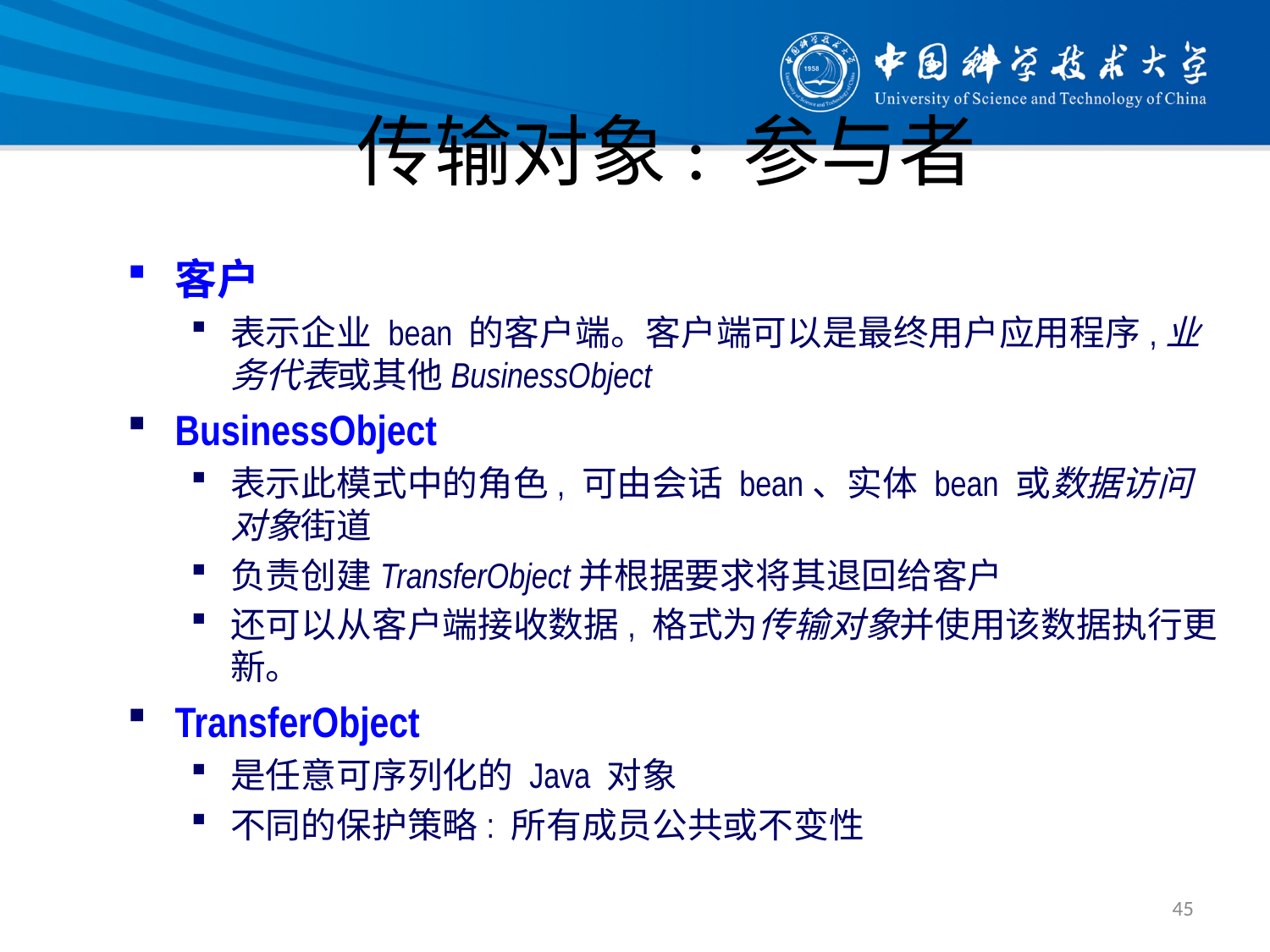

# 传输对象: 参与者
客户
表示企业 bean 的客户端。客户端可以是最终用户应用程序,业务代表或其他BusinessObject
BusinessObject
表示此模式中的角色, 可由会话 bean、实体 bean 或数据访问对象街道
负责创建TransferObject并根据要求将其退回给客户
还可以从客户端接收数据, 格式为传输对象并使用该数据执行更新。
TransferObject
是任意可序列化的 Java 对象
不同的保护策略: 所有成员公共或不变性
45